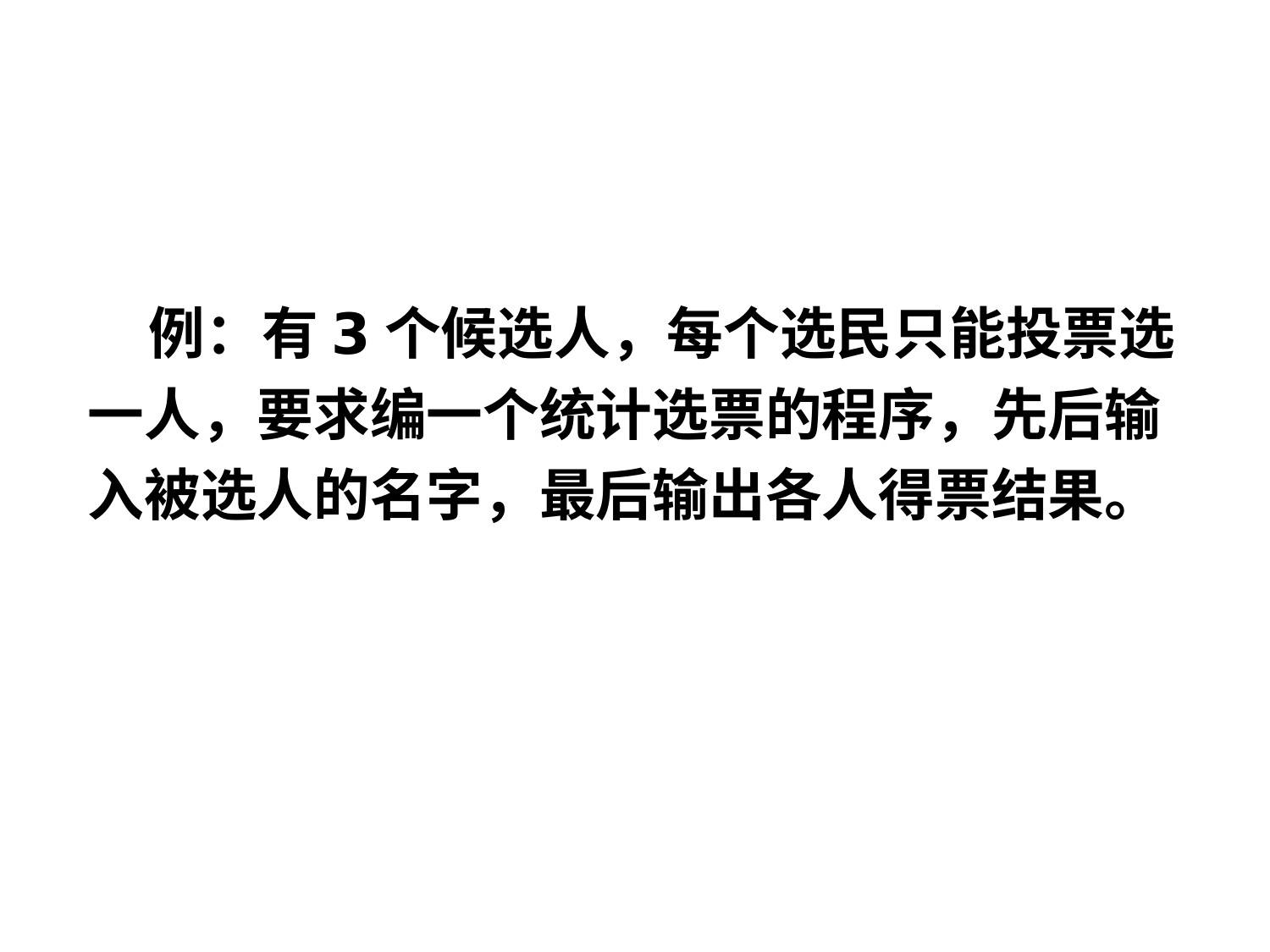

#
例：有3个候选人，每个选民只能投票选一人，要求编一个统计选票的程序，先后输入被选人的名字，最后输出各人得票结果。